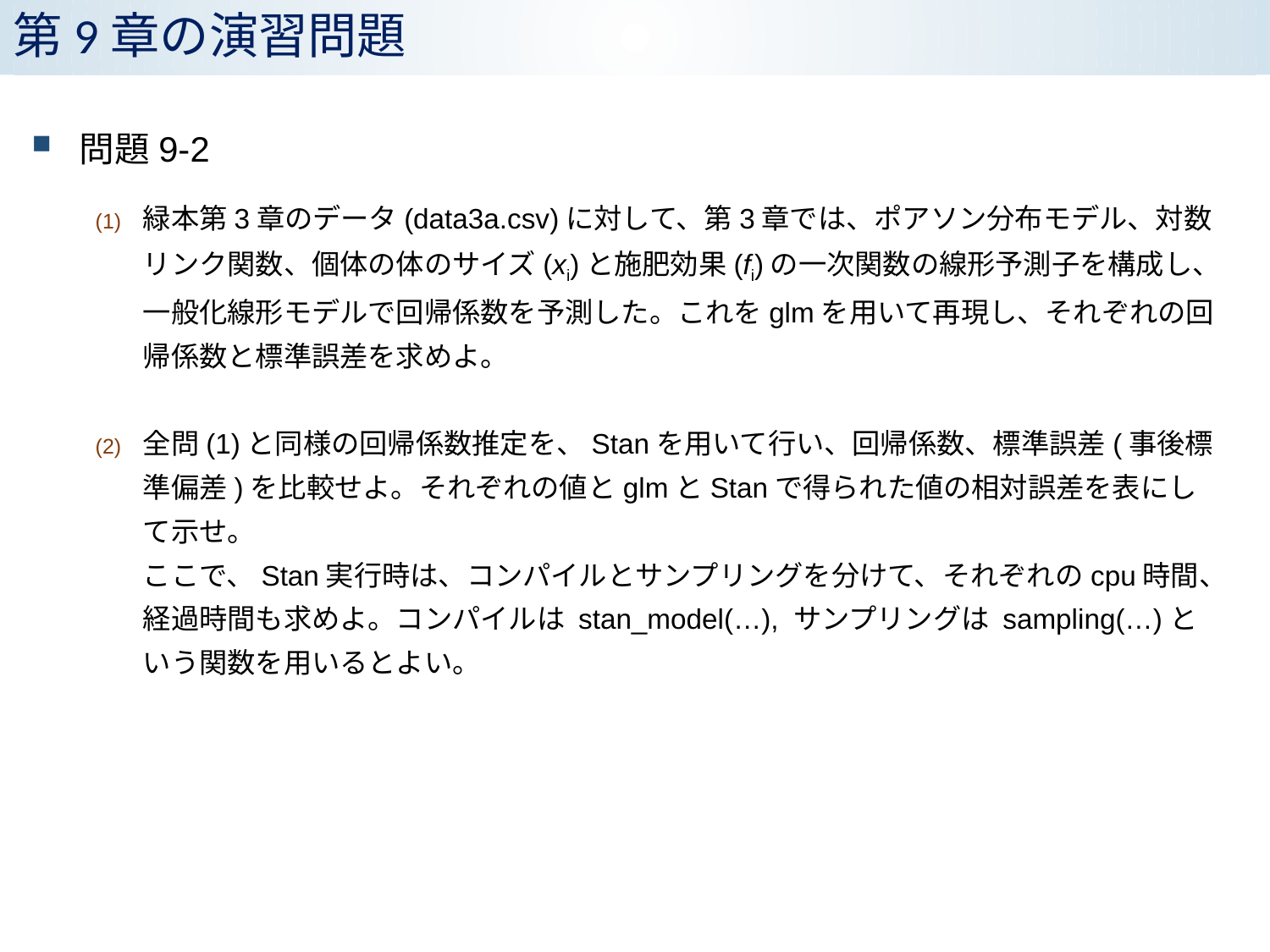

# 第9章の演習問題
問題9-2

緑本第3章のデータ(data3a.csv)に対して、第3章では、ポアソン分布モデル、対数リンク関数、個体の体のサイズ(xi)と施肥効果(fi)の一次関数の線形予測子を構成し、一般化線形モデルで回帰係数を予測した。これをglmを用いて再現し、それぞれの回帰係数と標準誤差を求めよ。
全問(1)と同様の回帰係数推定を、Stanを用いて行い、回帰係数、標準誤差(事後標準偏差)を比較せよ。それぞれの値とglmとStanで得られた値の相対誤差を表にして示せ。
ここで、Stan実行時は、コンパイルとサンプリングを分けて、それぞれのcpu時間、経過時間も求めよ。コンパイルは stan_model(…), サンプリングは sampling(…)という関数を用いるとよい。